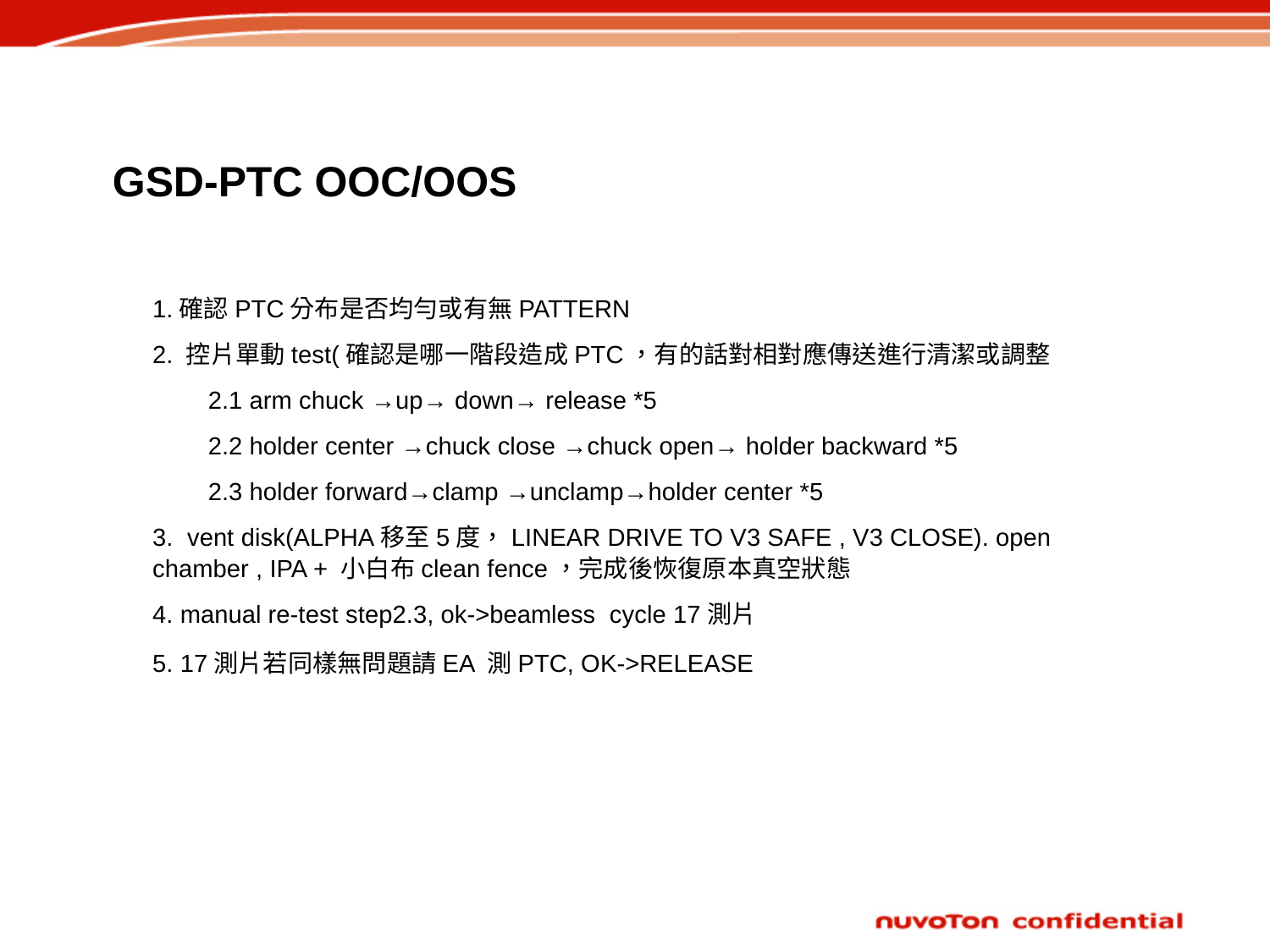

# GSD-PTC OOC/OOS
1.確認PTC分布是否均勻或有無PATTERN
2. 控片單動test(確認是哪一階段造成PTC，有的話對相對應傳送進行清潔或調整
2.1 arm chuck →up→ down→ release *5
2.2 holder center →chuck close →chuck open→ holder backward *5
2.3 holder forward→clamp →unclamp→holder center *5
3.  vent disk(ALPHA移至5度，LINEAR DRIVE TO V3 SAFE , V3 CLOSE). open chamber , IPA + 小白布clean fence，完成後恢復原本真空狀態
4. manual re-test step2.3, ok->beamless  cycle 17測片
5. 17測片若同樣無問題請EA 測PTC, OK->RELEASE